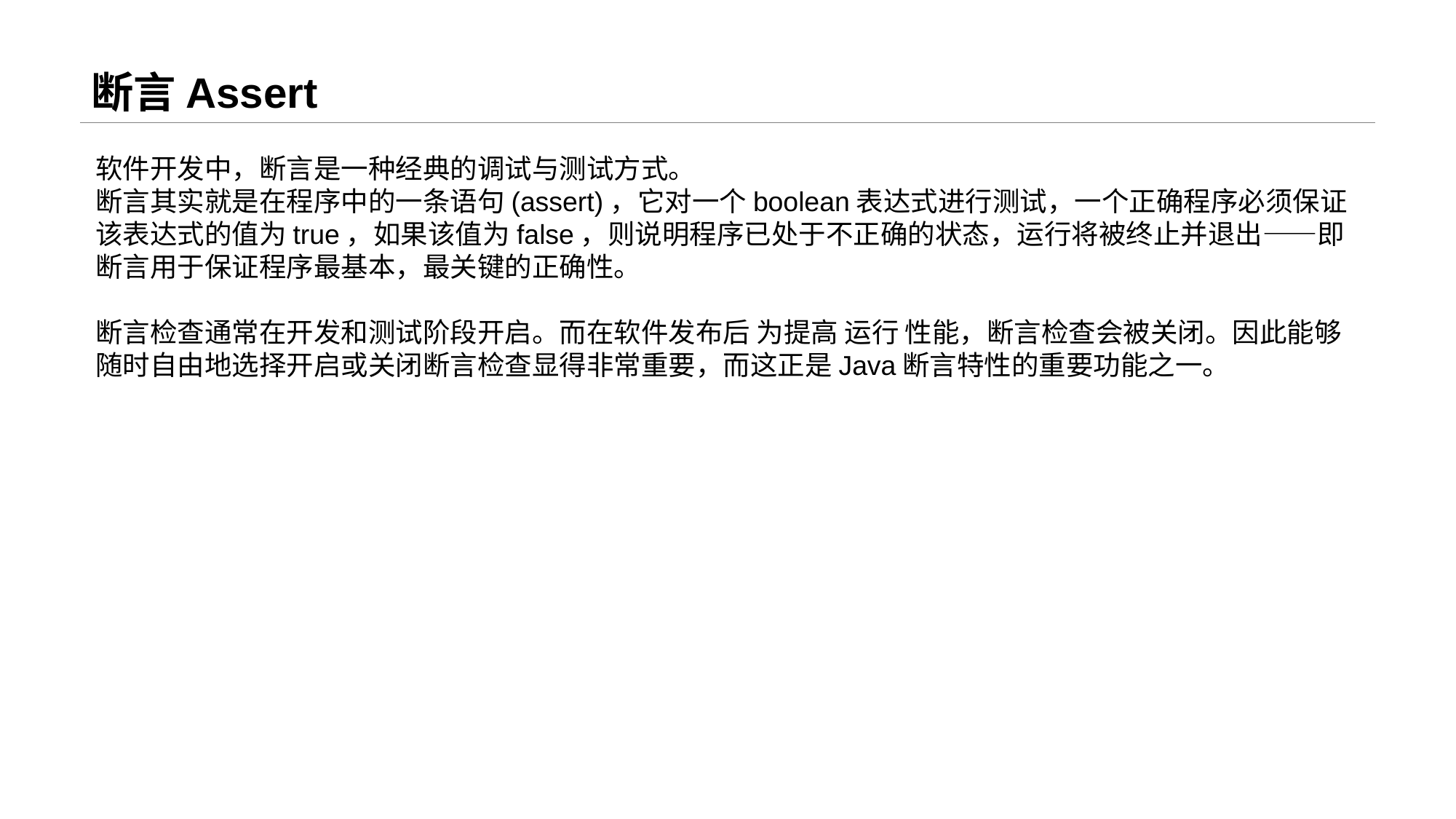

# 断言Assert
软件开发中，断言是一种经典的调试与测试方式。
断言其实就是在程序中的一条语句(assert)，它对一个boolean表达式进行测试，一个正确程序必须保证该表达式的值为true，如果该值为false，则说明程序已处于不正确的状态，运行将被终止并退出——即断言用于保证程序最基本，最关键的正确性。

断言检查通常在开发和测试阶段开启。而在软件发布后 为提高 运行 性能，断言检查会被关闭。因此能够随时自由地选择开启或关闭断言检查显得非常重要，而这正是Java断言特性的重要功能之一。

22